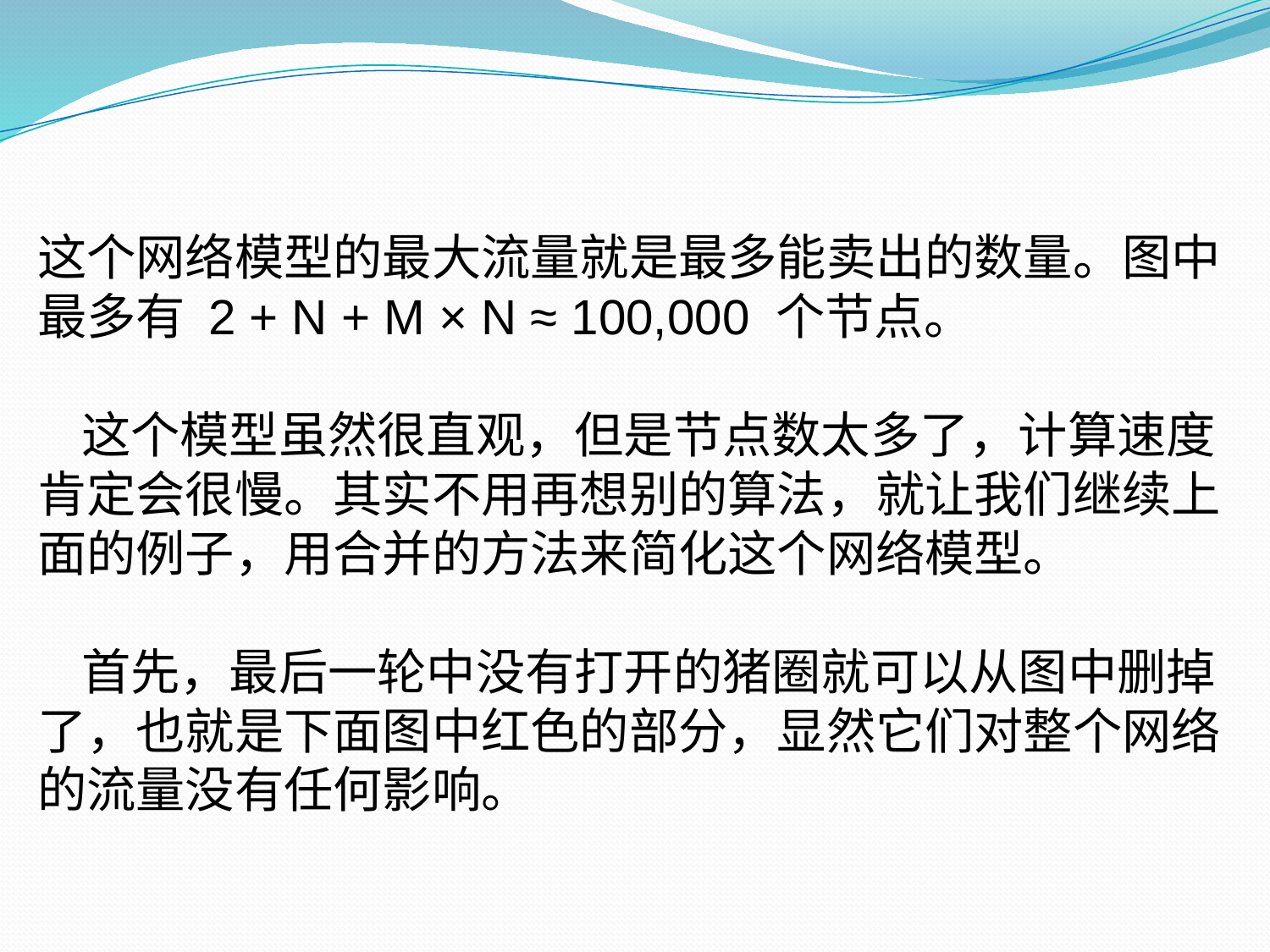

这个网络模型的最大流量就是最多能卖出的数量。图中最多有 2 + N + M × N ≈ 100,000 个节点。
    这个模型虽然很直观，但是节点数太多了，计算速度肯定会很慢。其实不用再想别的算法，就让我们继续上面的例子，用合并的方法来简化这个网络模型。
    首先，最后一轮中没有打开的猪圈就可以从图中删掉了，也就是下面图中红色的部分，显然它们对整个网络的流量没有任何影响。